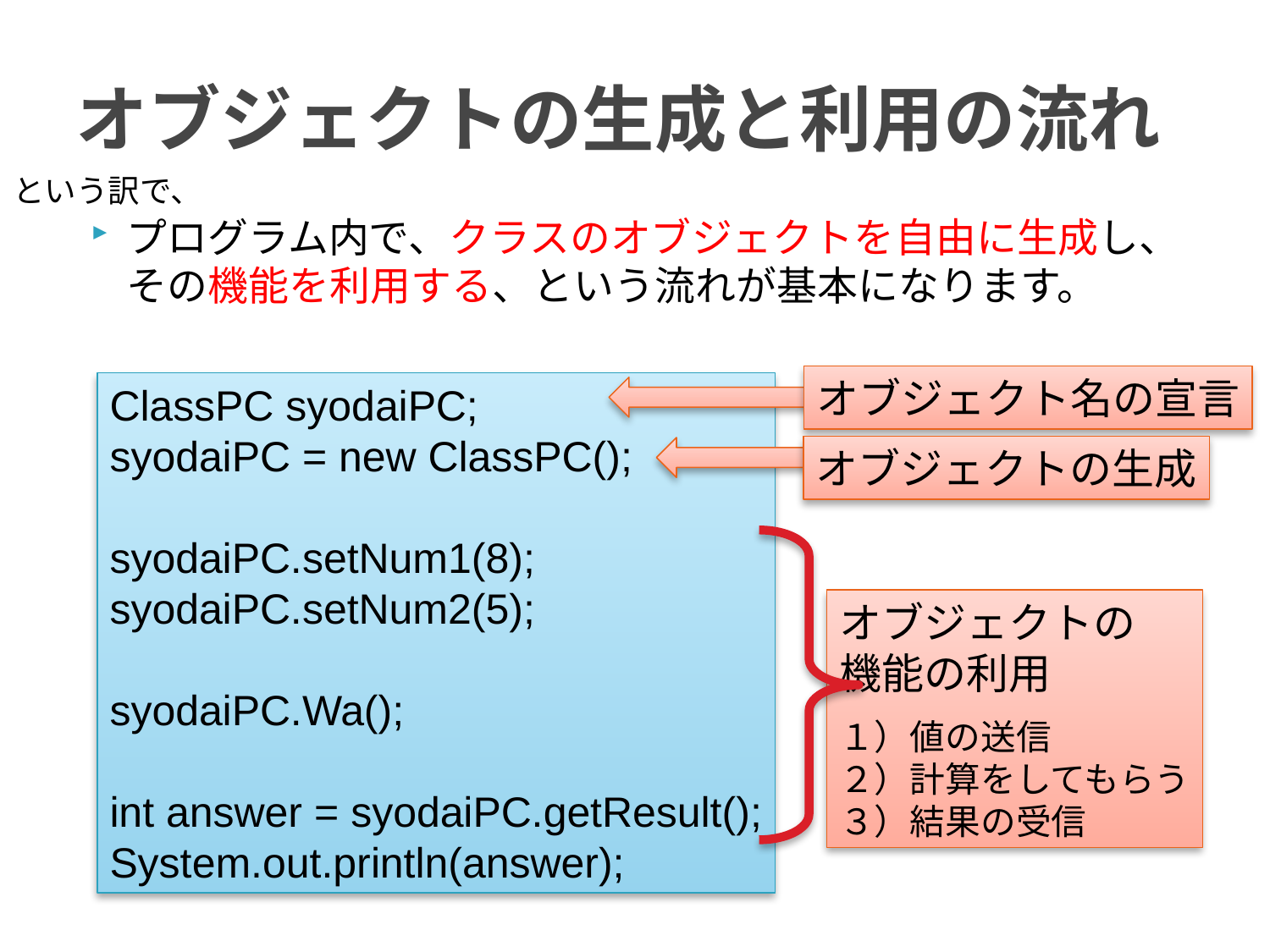

# オブジェクトの生成と利用の流れ
という訳で、
プログラム内で、クラスのオブジェクトを自由に生成し、その機能を利用する、という流れが基本になります。
オブジェクト名の宣言
ClassPC syodaiPC;
syodaiPC = new ClassPC();

syodaiPC.setNum1(8);
syodaiPC.setNum2(5);

syodaiPC.Wa();

int answer = syodaiPC.getResult();
System.out.println(answer);

オブジェクトの生成

オブジェクトの
機能の利用

１）値の送信
２）計算をしてもらう
３）結果の受信